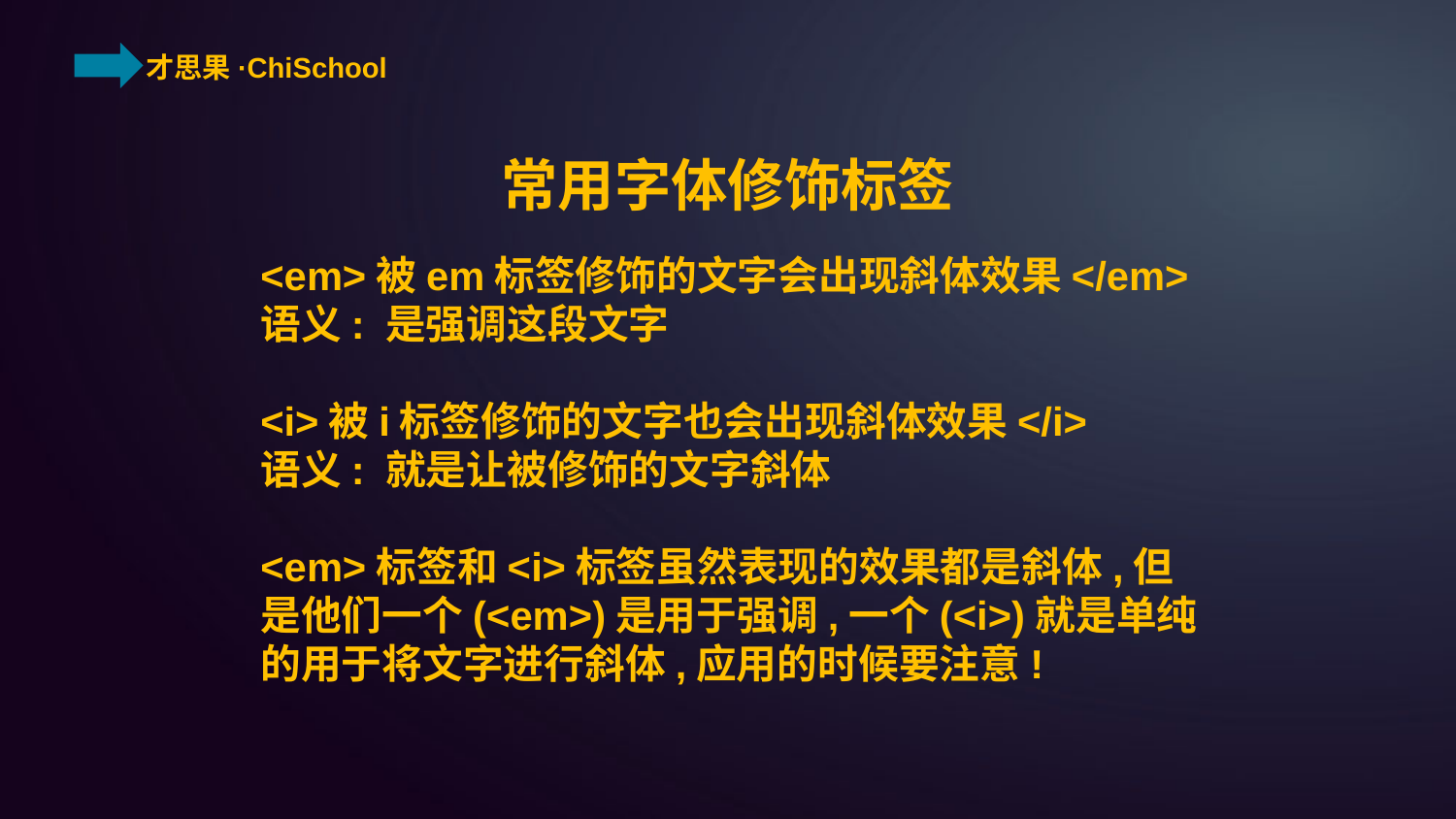

常用字体修饰标签

<em>被em标签修饰的文字会出现斜体效果</em>
语义: 是强调这段文字

<i>被i标签修饰的文字也会出现斜体效果</i>
语义: 就是让被修饰的文字斜体

<em>标签和<i>标签虽然表现的效果都是斜体,但是他们一个(<em>)是用于强调,一个(<i>)就是单纯的用于将文字进行斜体,应用的时候要注意!